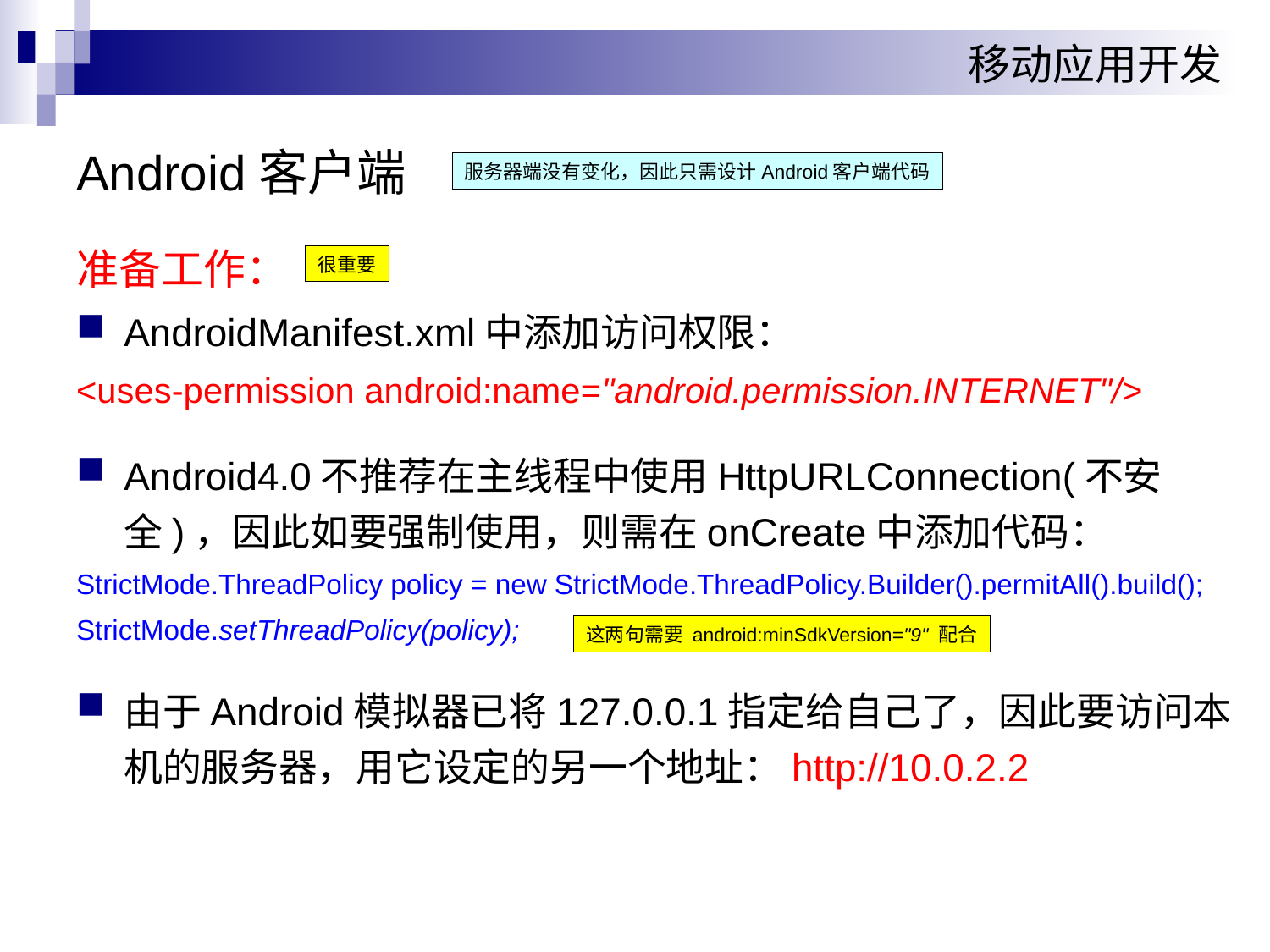

# Android客户端
服务器端没有变化，因此只需设计Android客户端代码
准备工作：
AndroidManifest.xml中添加访问权限：
<uses-permission android:name="android.permission.INTERNET"/>
Android4.0不推荐在主线程中使用HttpURLConnection(不安全)，因此如要强制使用，则需在onCreate中添加代码：
StrictMode.ThreadPolicy policy = new StrictMode.ThreadPolicy.Builder().permitAll().build();
StrictMode.setThreadPolicy(policy);
由于Android模拟器已将127.0.0.1指定给自己了，因此要访问本机的服务器，用它设定的另一个地址：http://10.0.2.2

很重要
这两句需要 android:minSdkVersion="9" 配合